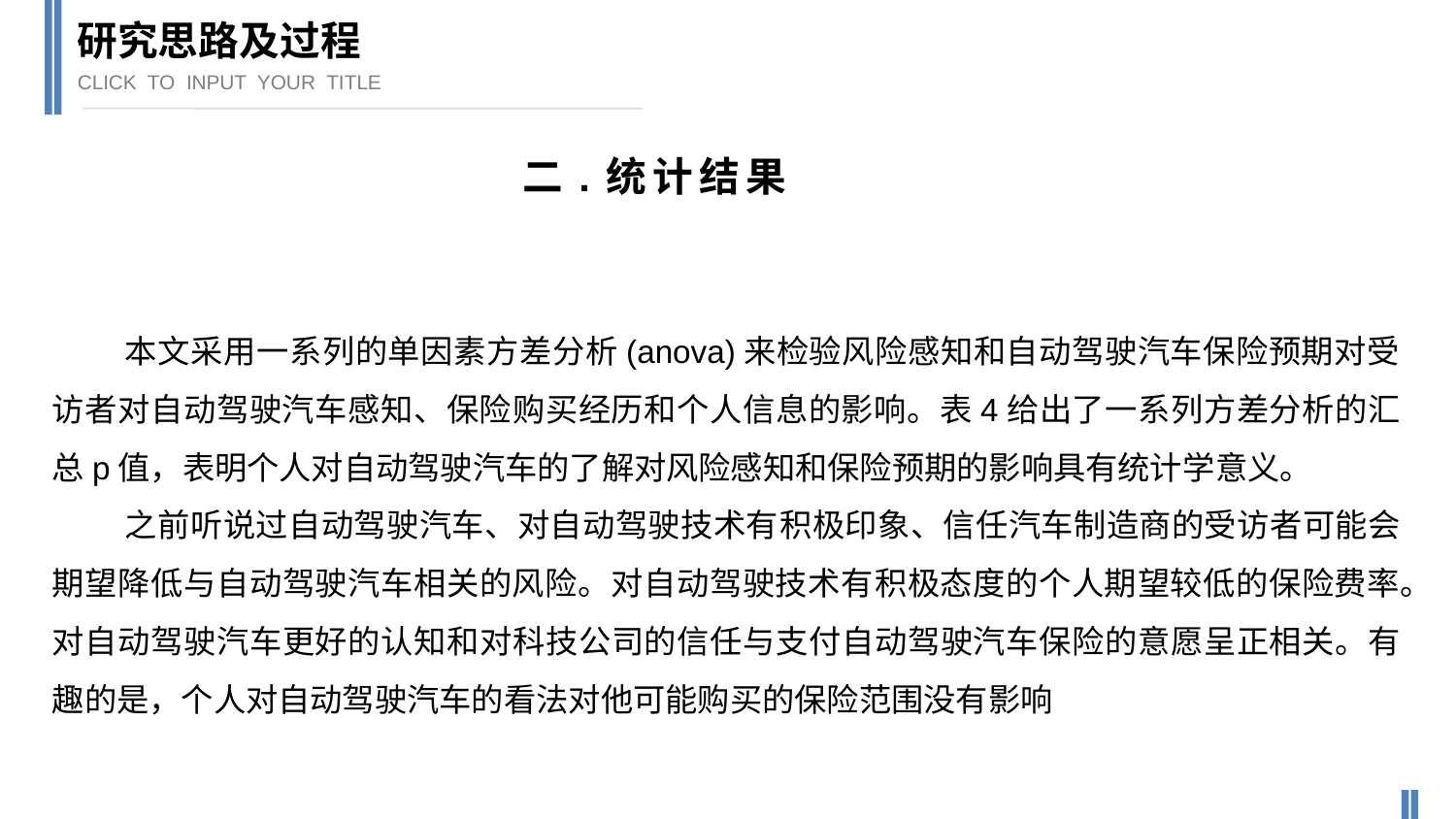

研究思路及过程
CLICK  TO  INPUT  YOUR  TITLE
二.统计结果
本文采用一系列的单因素方差分析(anova)来检验风险感知和自动驾驶汽车保险预期对受访者对自动驾驶汽车感知、保险购买经历和个人信息的影响。表4给出了一系列方差分析的汇总p值，表明个人对自动驾驶汽车的了解对风险感知和保险预期的影响具有统计学意义。
之前听说过自动驾驶汽车、对自动驾驶技术有积极印象、信任汽车制造商的受访者可能会期望降低与自动驾驶汽车相关的风险。对自动驾驶技术有积极态度的个人期望较低的保险费率。对自动驾驶汽车更好的认知和对科技公司的信任与支付自动驾驶汽车保险的意愿呈正相关。有趣的是，个人对自动驾驶汽车的看法对他可能购买的保险范围没有影响